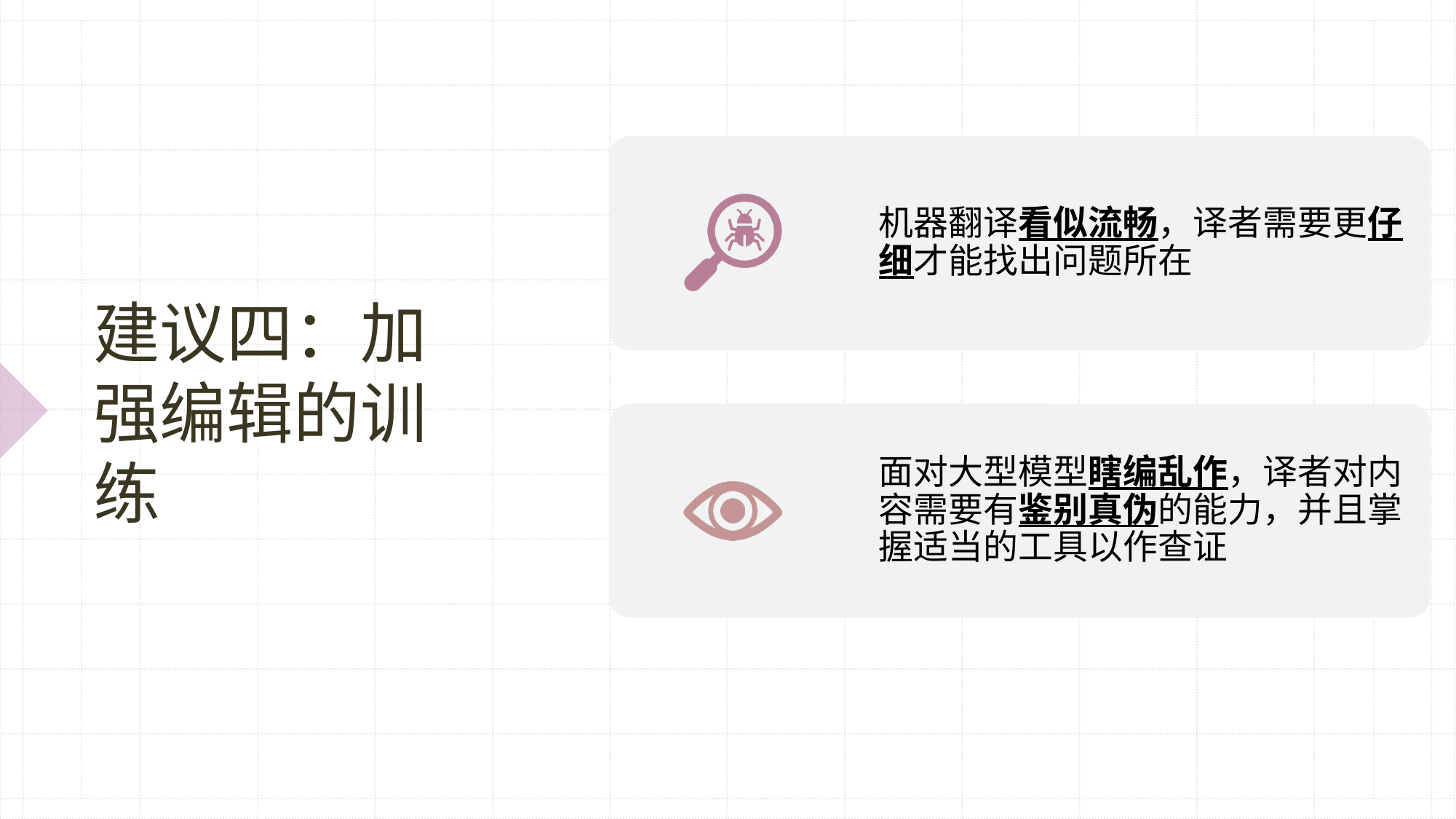

机器翻译看似流畅，译者需要更仔细才能找出问题所在
面对大型模型瞎编乱作，译者对内容需要有鉴别真伪的能力，并且掌握适当的工具以作查证
# 建议四：加强编辑的训练